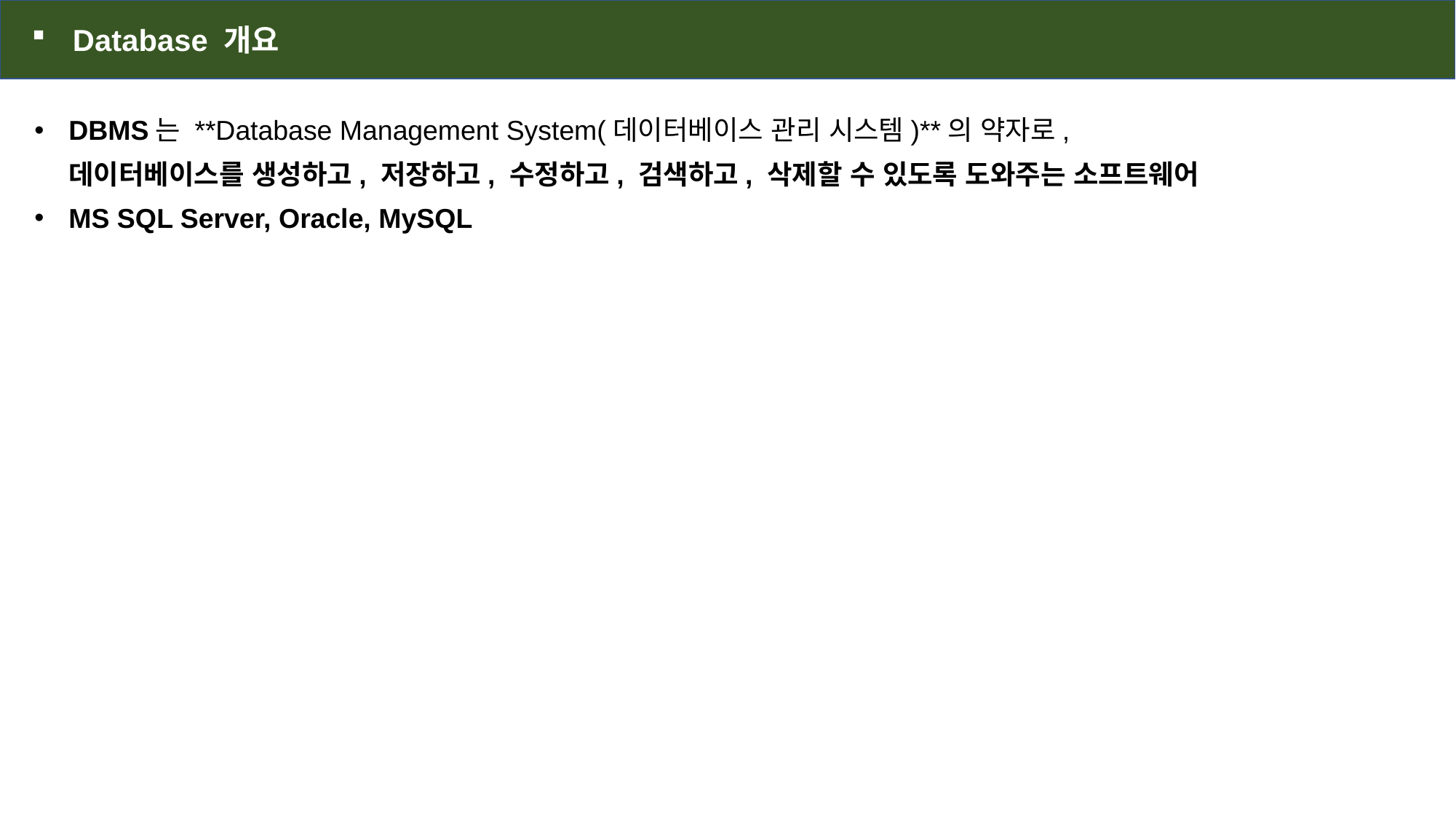

Database 개요
DBMS는 **Database Management System(데이터베이스 관리 시스템)**의 약자로,
데이터베이스를 생성하고, 저장하고, 수정하고, 검색하고, 삭제할 수 있도록 도와주는 소프트웨어
MS SQL Server, Oracle, MySQL